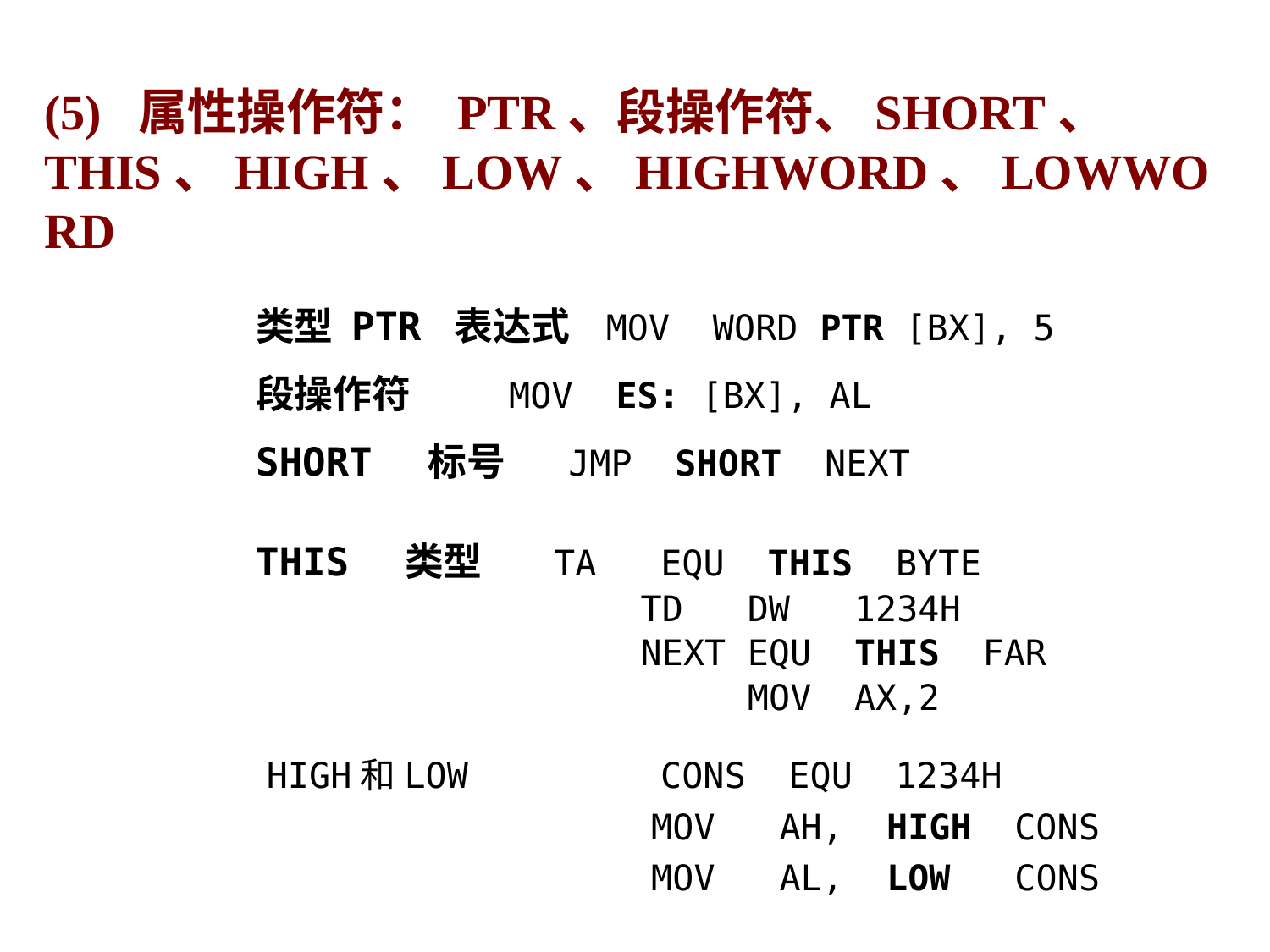

(5)  属性操作符： PTR、段操作符、SHORT、 THIS、HIGH、LOW、HIGHWORD、LOWWORD
类型 PTR 表达式   MOV  WORD PTR [BX], 5
段操作符          MOV  ES: [BX], AL
SHORT  标号      JMP  SHORT  NEXT
THIS  类型       TA   EQU  THIS  BYTE
                  TD   DW   1234H
                  NEXT EQU  THIS  FAR
                       MOV  AX,2
HIGH和LOW         CONS  EQU  1234H
                  MOV   AH,  HIGH  CONS
                  MOV   AL,  LOW   CONS